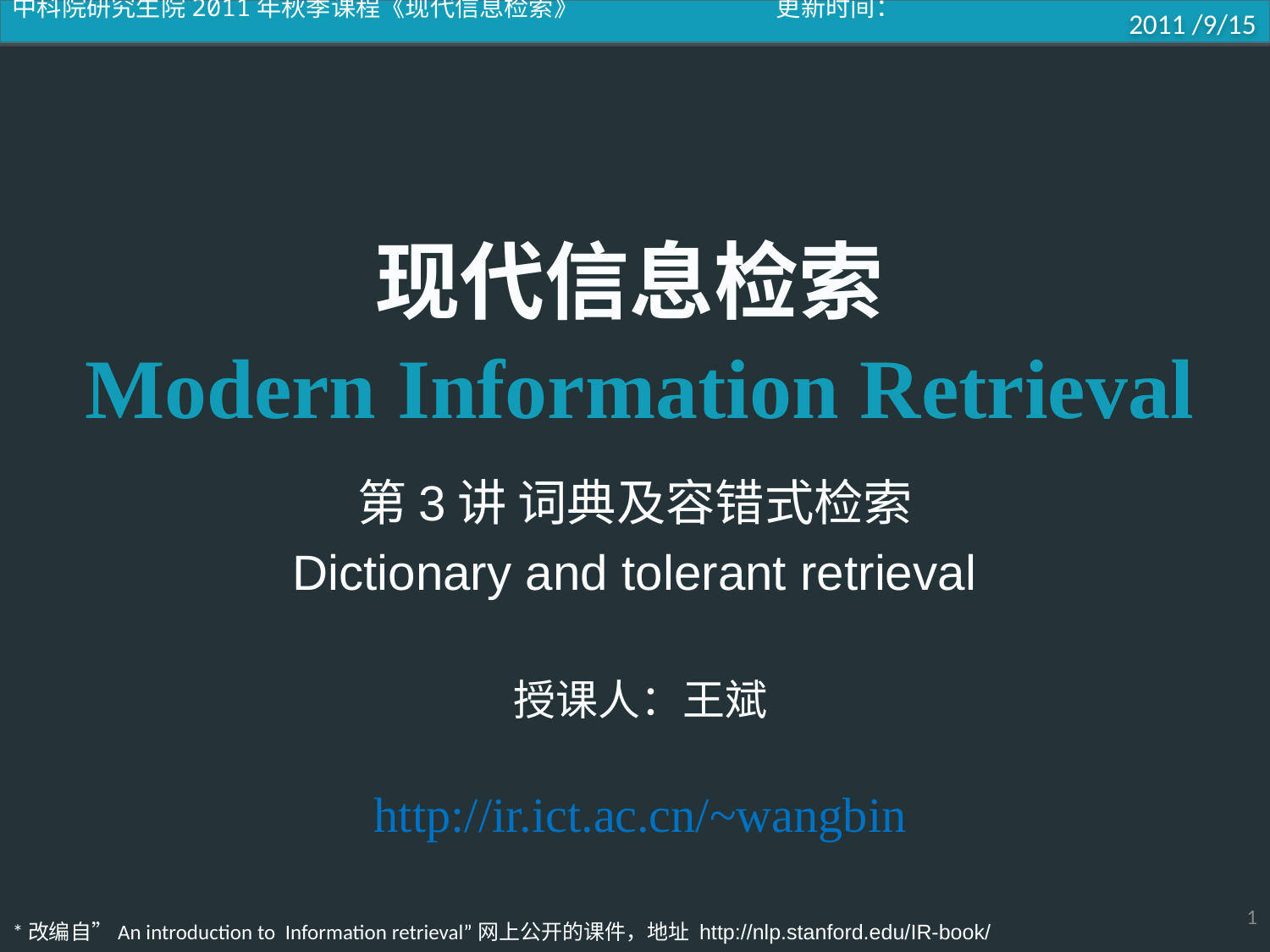

2011 /9/15
第3讲 词典及容错式检索
Dictionary and tolerant retrieval

1